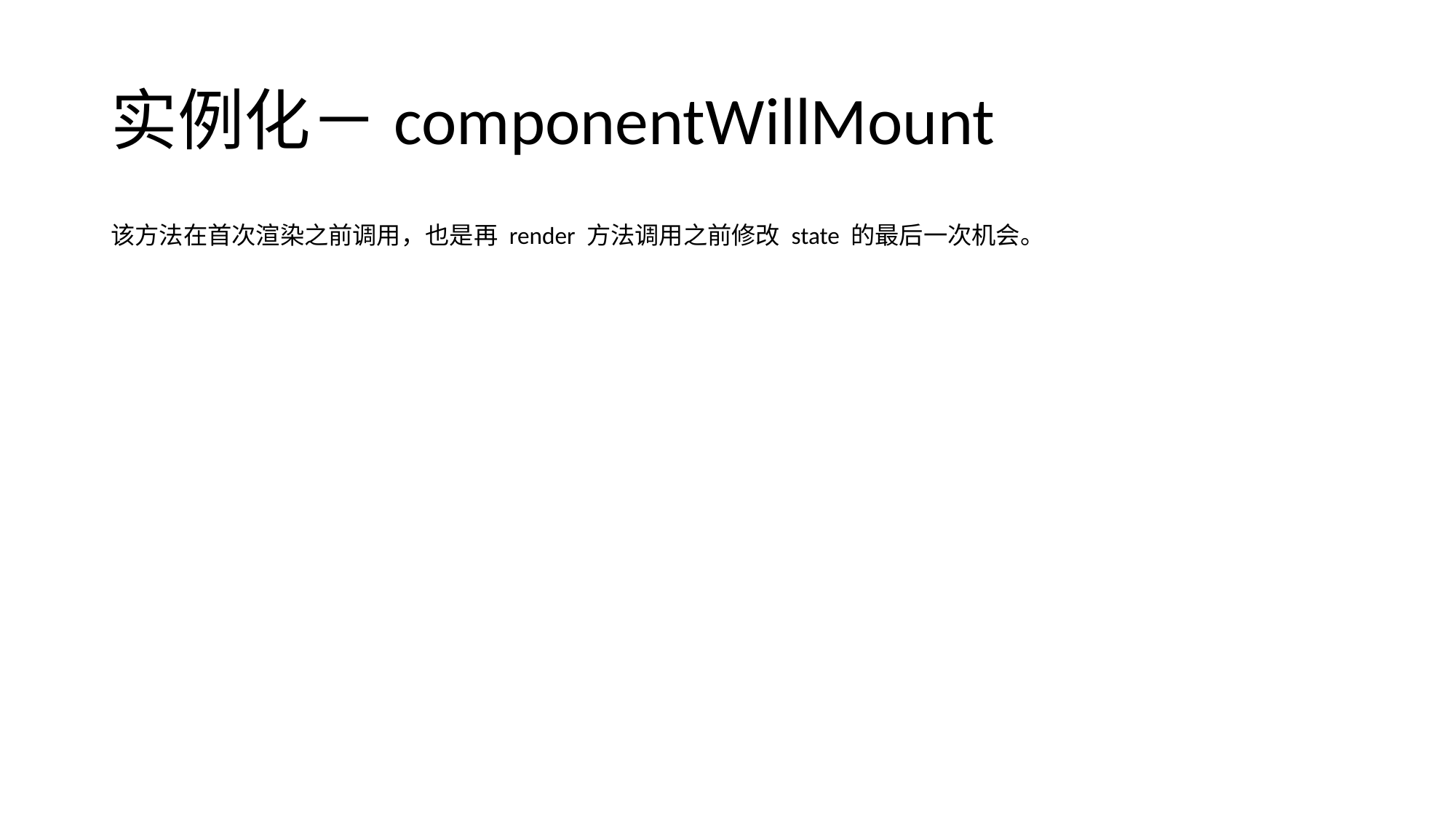

# 实例化－componentWillMount
该方法在首次渲染之前调用，也是再 render 方法调用之前修改 state 的最后一次机会。